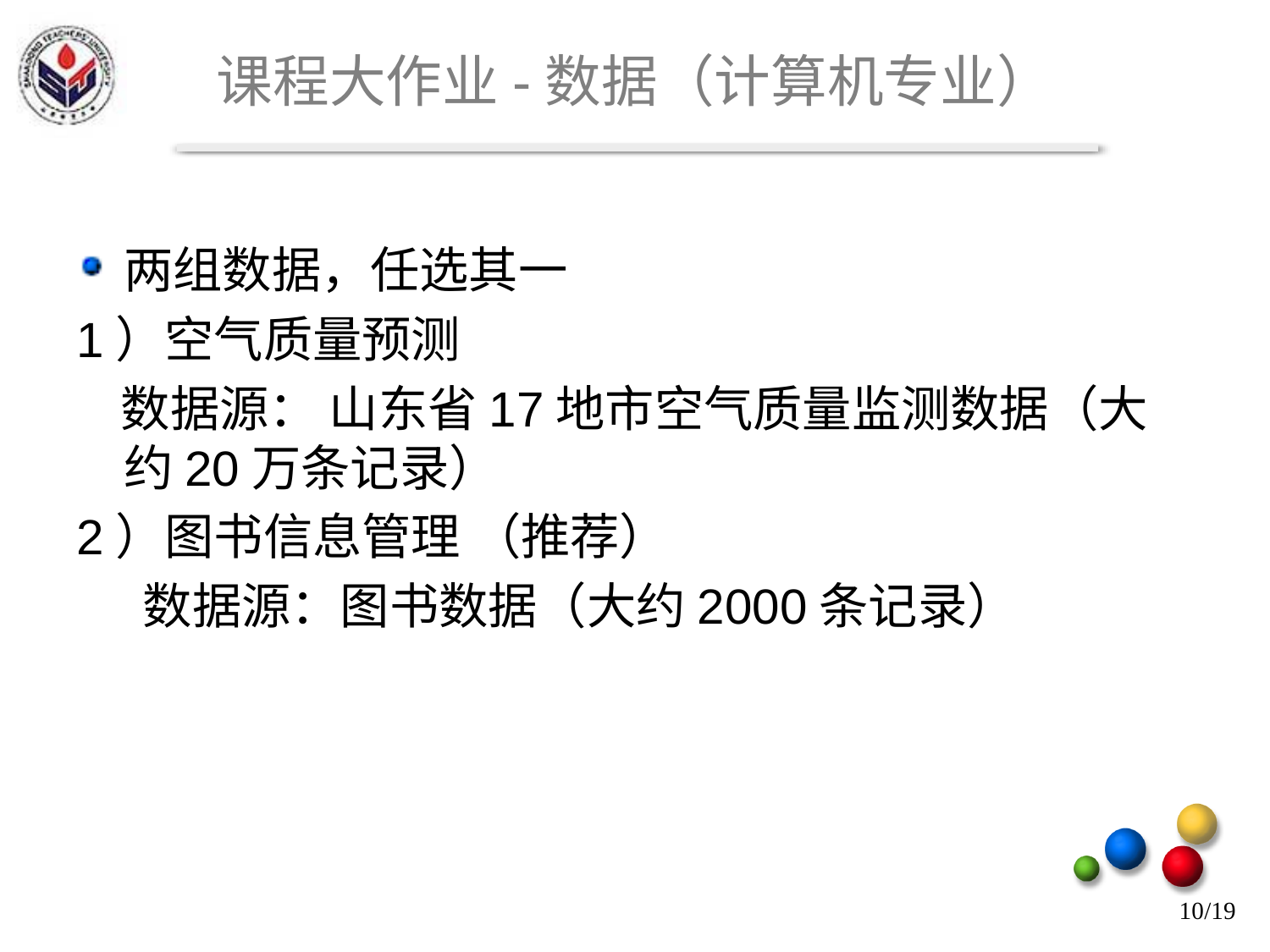

# 课程大作业-数据（计算机专业）
两组数据，任选其一
1）空气质量预测
   数据源： 山东省17地市空气质量监测数据（大约20万条记录）
2）图书信息管理 （推荐）
     数据源：图书数据（大约2000条记录）
10/19